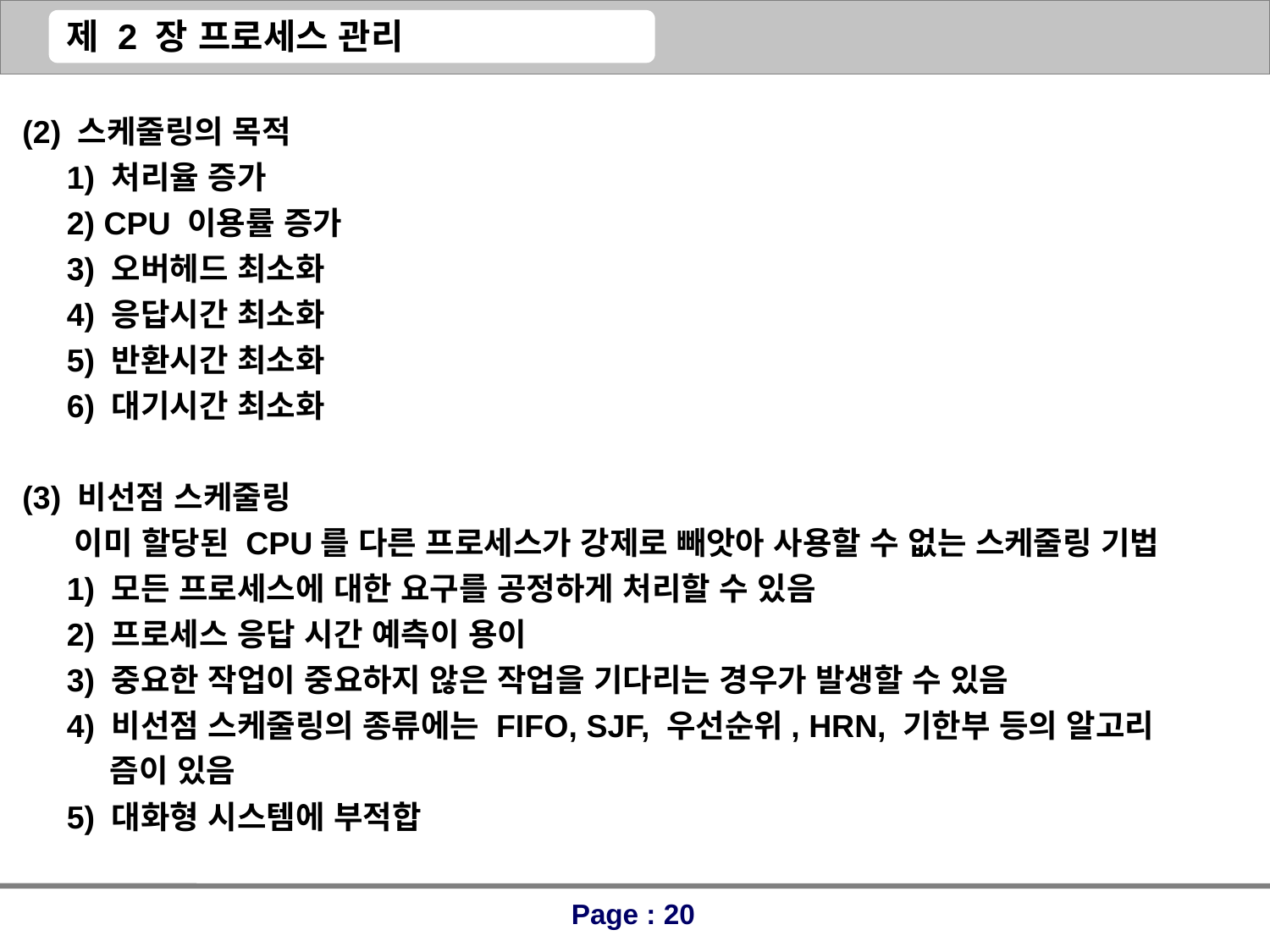

(2) 스케줄링의 목적
     1) 처리율 증가
     2) CPU 이용률 증가
     3) 오버헤드 최소화
     4) 응답시간 최소화
     5) 반환시간 최소화
     6) 대기시간 최소화

(3) 비선점 스케줄링
     이미 할당된 CPU를 다른 프로세스가 강제로 빼앗아 사용할 수 없는 스케줄링 기법
     1) 모든 프로세스에 대한 요구를 공정하게 처리할 수 있음
     2) 프로세스 응답 시간 예측이 용이
     3) 중요한 작업이 중요하지 않은 작업을 기다리는 경우가 발생할 수 있음
     4) 비선점 스케줄링의 종류에는 FIFO, SJF, 우선순위, HRN, 기한부 등의 알고리
         즘이 있음
     5) 대화형 시스템에 부적합
Page : 20